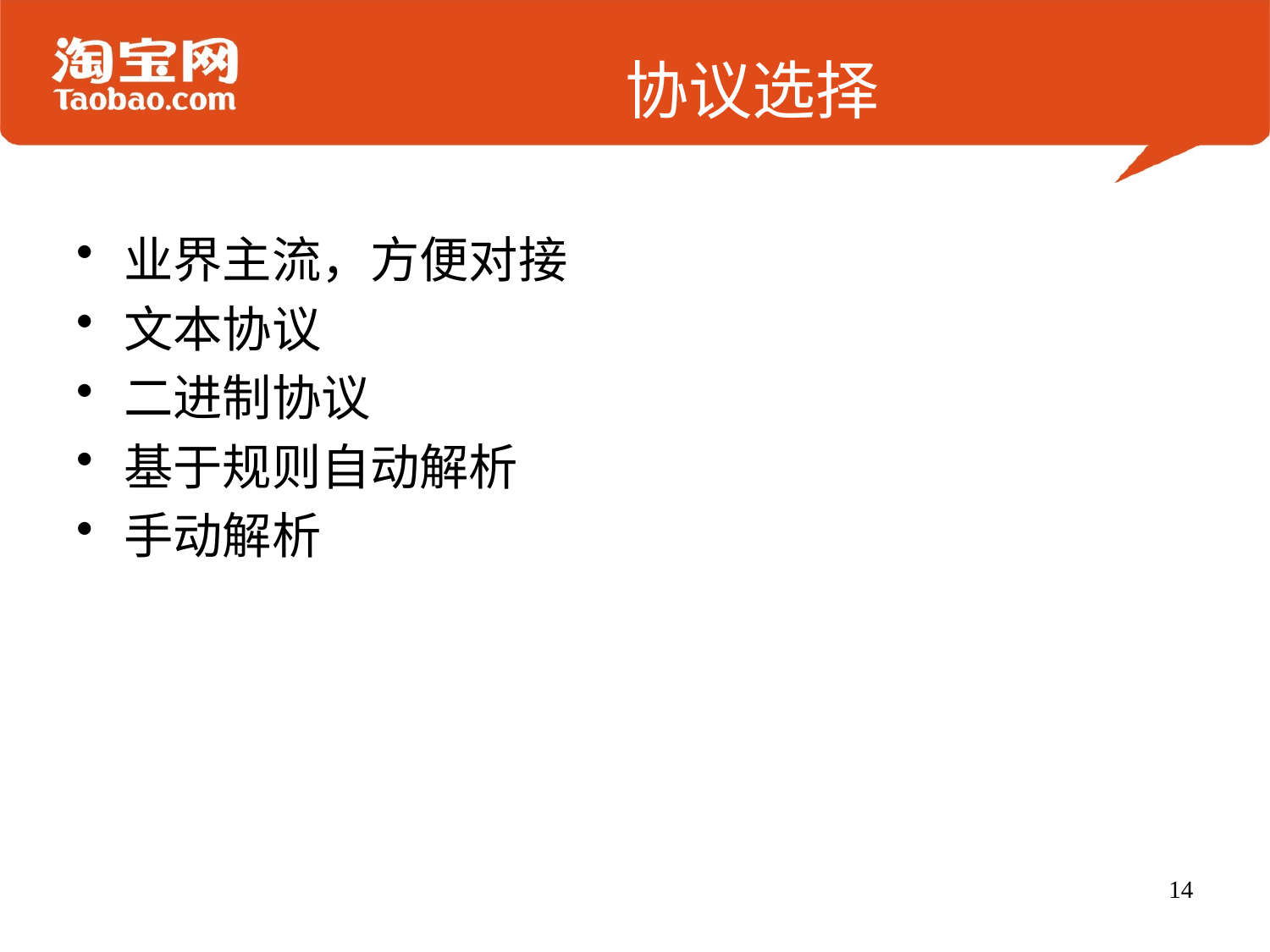

# 协议选择
业界主流，方便对接
文本协议
二进制协议
基于规则自动解析
手动解析
14